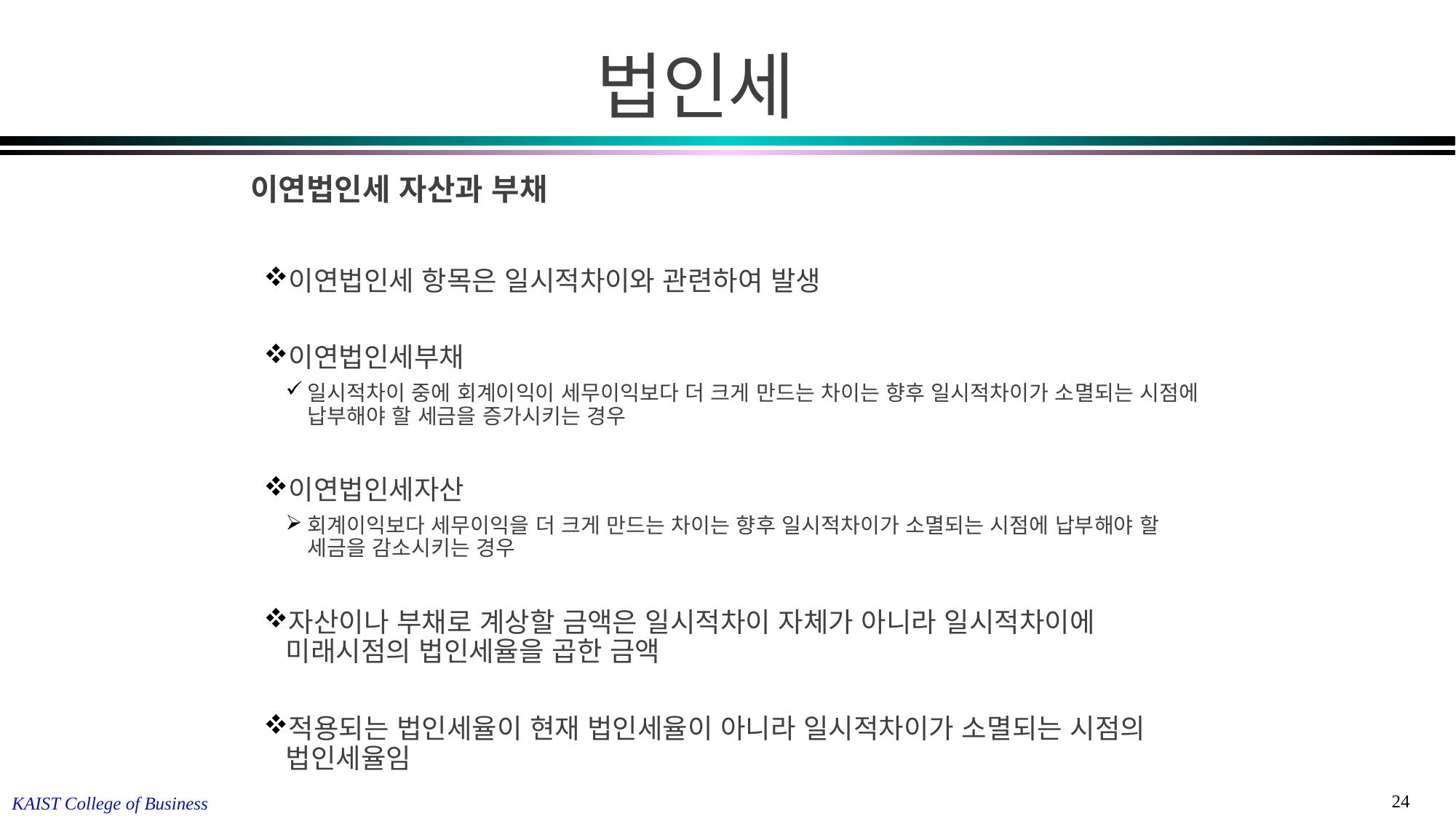

법인세
이연법인세 자산과 부채

이연법인세 항목은 일시적차이와 관련하여 발생

이연법인세부채
일시적차이 중에 회계이익이 세무이익보다 더 크게 만드는 차이는 향후 일시적차이가 소멸되는 시점에 납부해야 할 세금을 증가시키는 경우

이연법인세자산
회계이익보다 세무이익을 더 크게 만드는 차이는 향후 일시적차이가 소멸되는 시점에 납부해야 할 세금을 감소시키는 경우

자산이나 부채로 계상할 금액은 일시적차이 자체가 아니라 일시적차이에 미래시점의 법인세율을 곱한 금액

적용되는 법인세율이 현재 법인세율이 아니라 일시적차이가 소멸되는 시점의 법인세율임